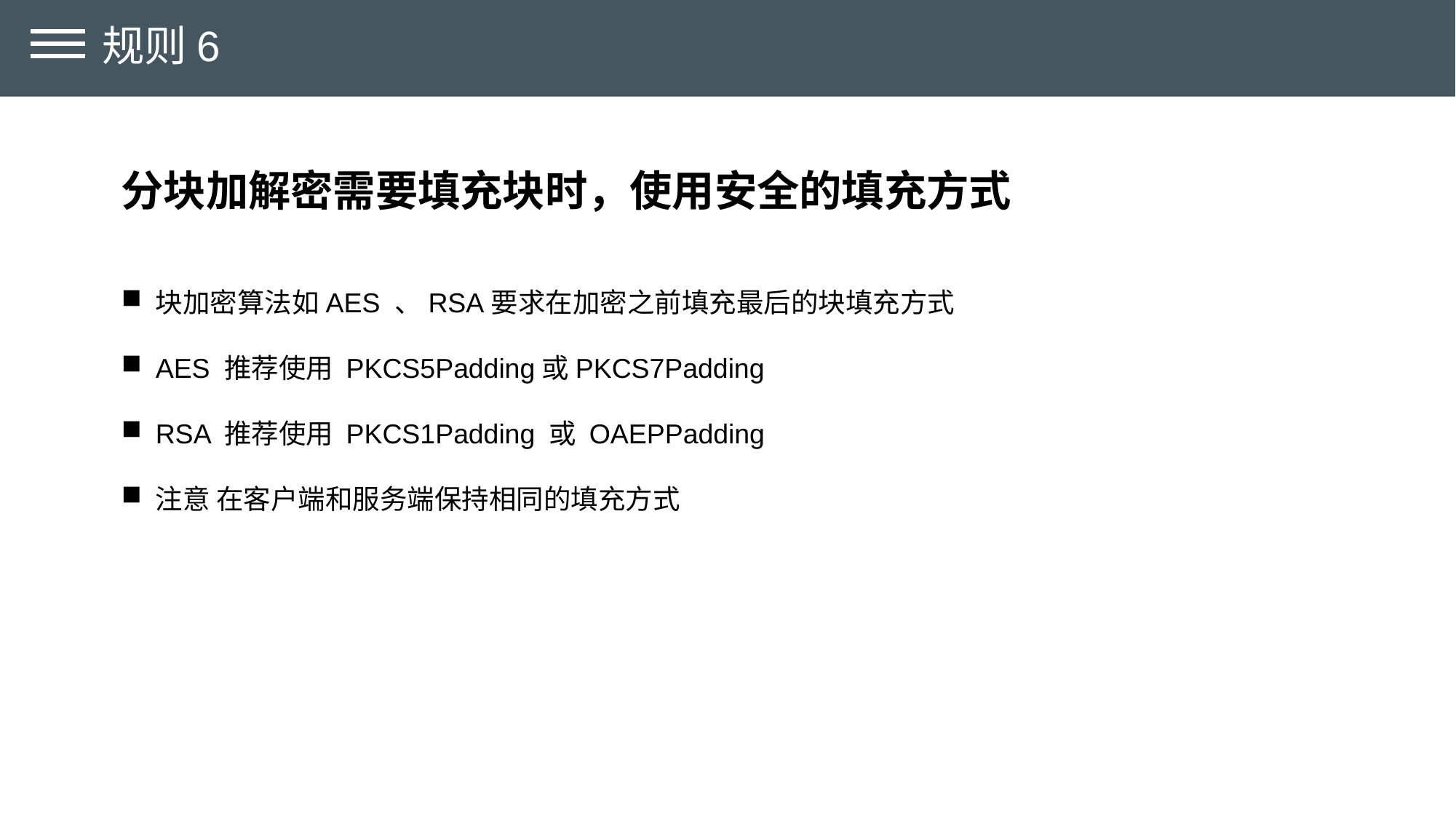

规则6
分块加解密需要填充块时，使用安全的填充方式
块加密算法如AES 、RSA要求在加密之前填充最后的块填充方式
AES 推荐使用 PKCS5Padding或PKCS7Padding
RSA 推荐使用 PKCS1Padding 或 OAEPPadding
注意 在客户端和服务端保持相同的填充方式